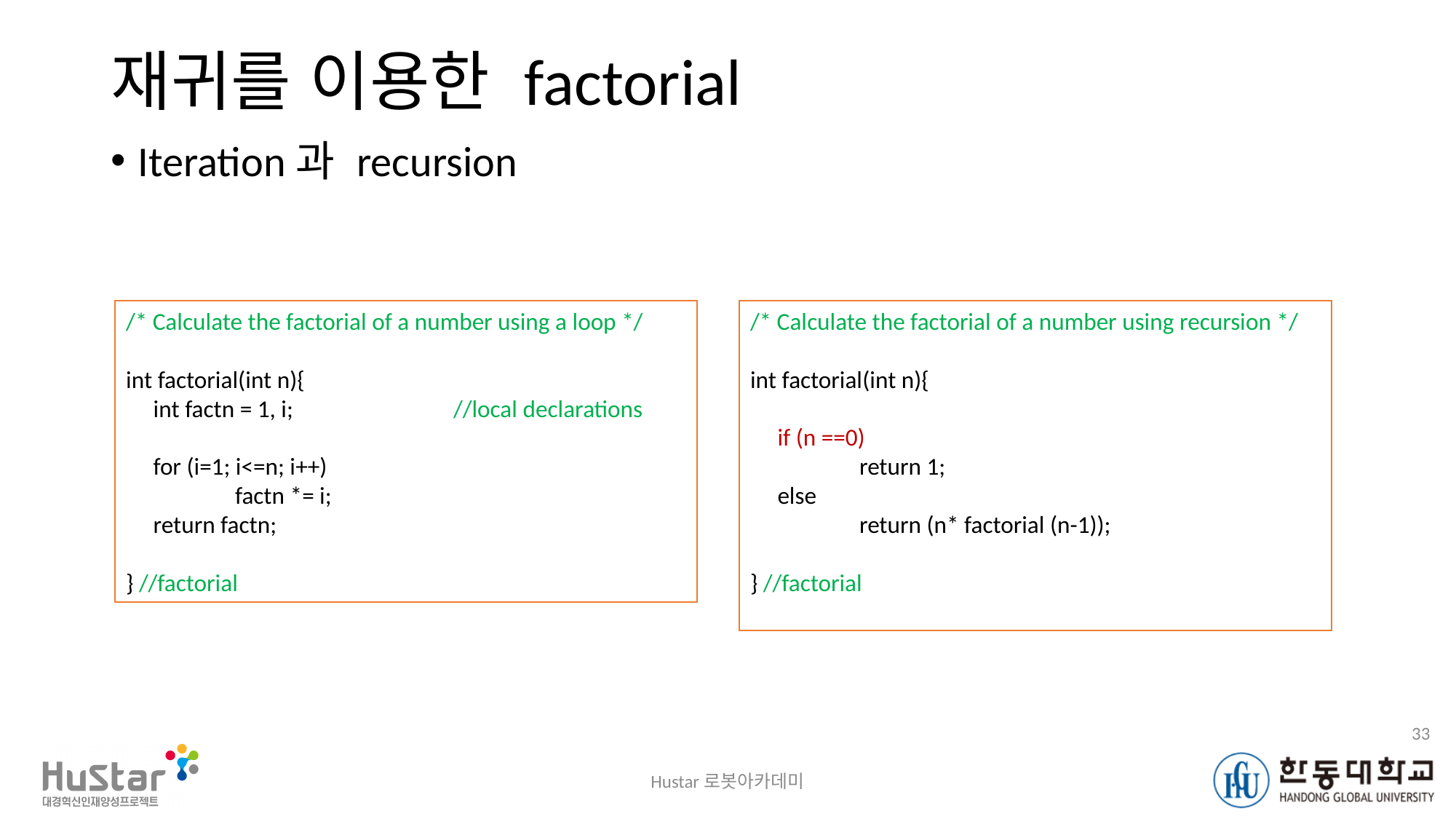

# 재귀를 이용한 factorial
Iteration과 recursion
/* Calculate the factorial of a number using a loop */

int factorial(int n){
     int factn = 1, i;		//local declarations

     for (i=1; i<=n; i++)
       	factn *= i;
     return factn;

} //factorial
/* Calculate the factorial of a number using recursion */

int factorial(int n){

     if (n ==0)
	return 1;
     else
	return (n* factorial (n-1));

} //factorial

33
Hustar로봇아카데미